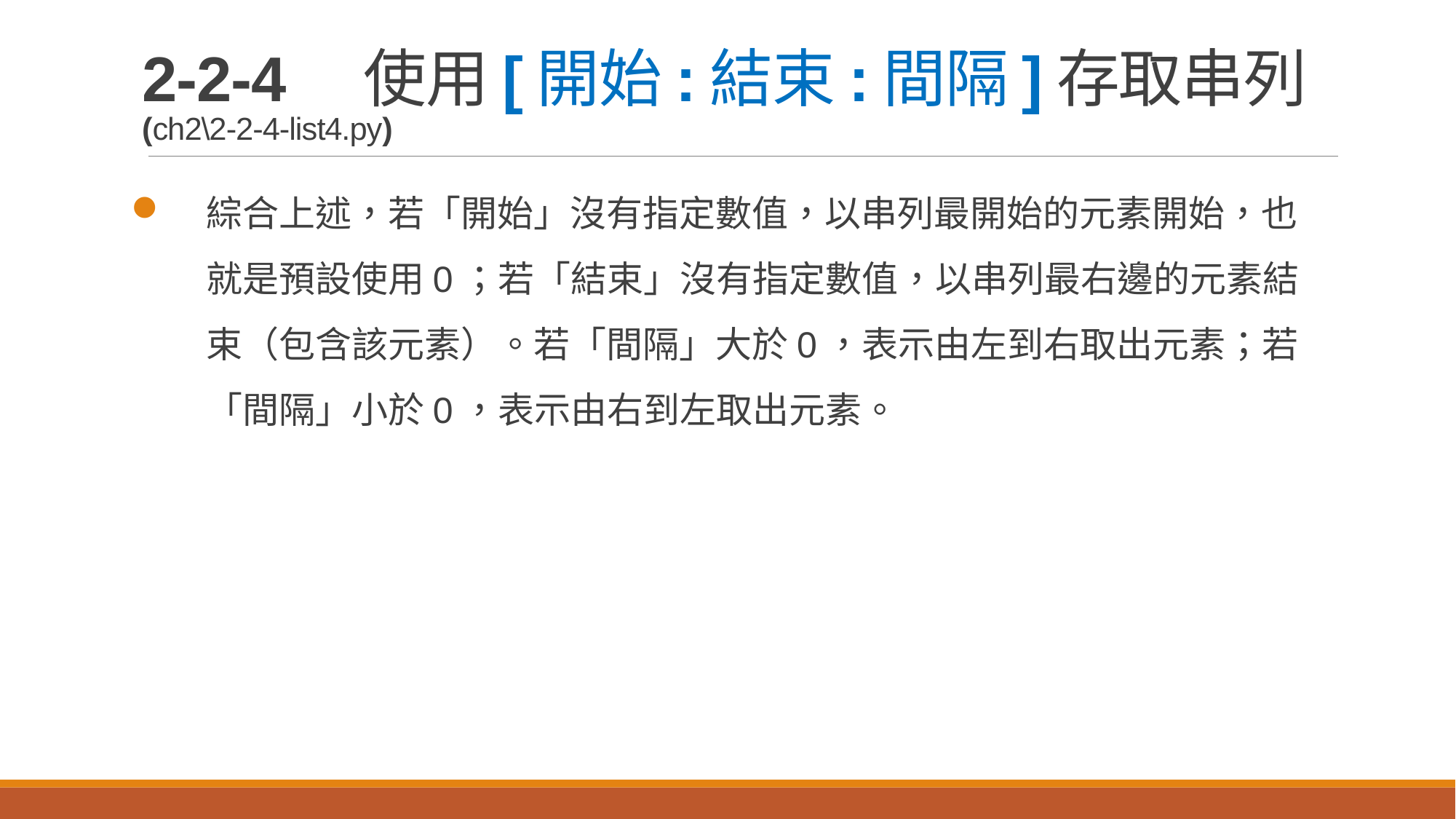

# 2-2-4　使用[開始:結束:間隔]存取串列(ch2\2-2-4-list4.py)
綜合上述，若「開始」沒有指定數值，以串列最開始的元素開始，也就是預設使用0；若「結束」沒有指定數值，以串列最右邊的元素結束（包含該元素）。若「間隔」大於0，表示由左到右取出元素；若「間隔」小於0，表示由右到左取出元素。